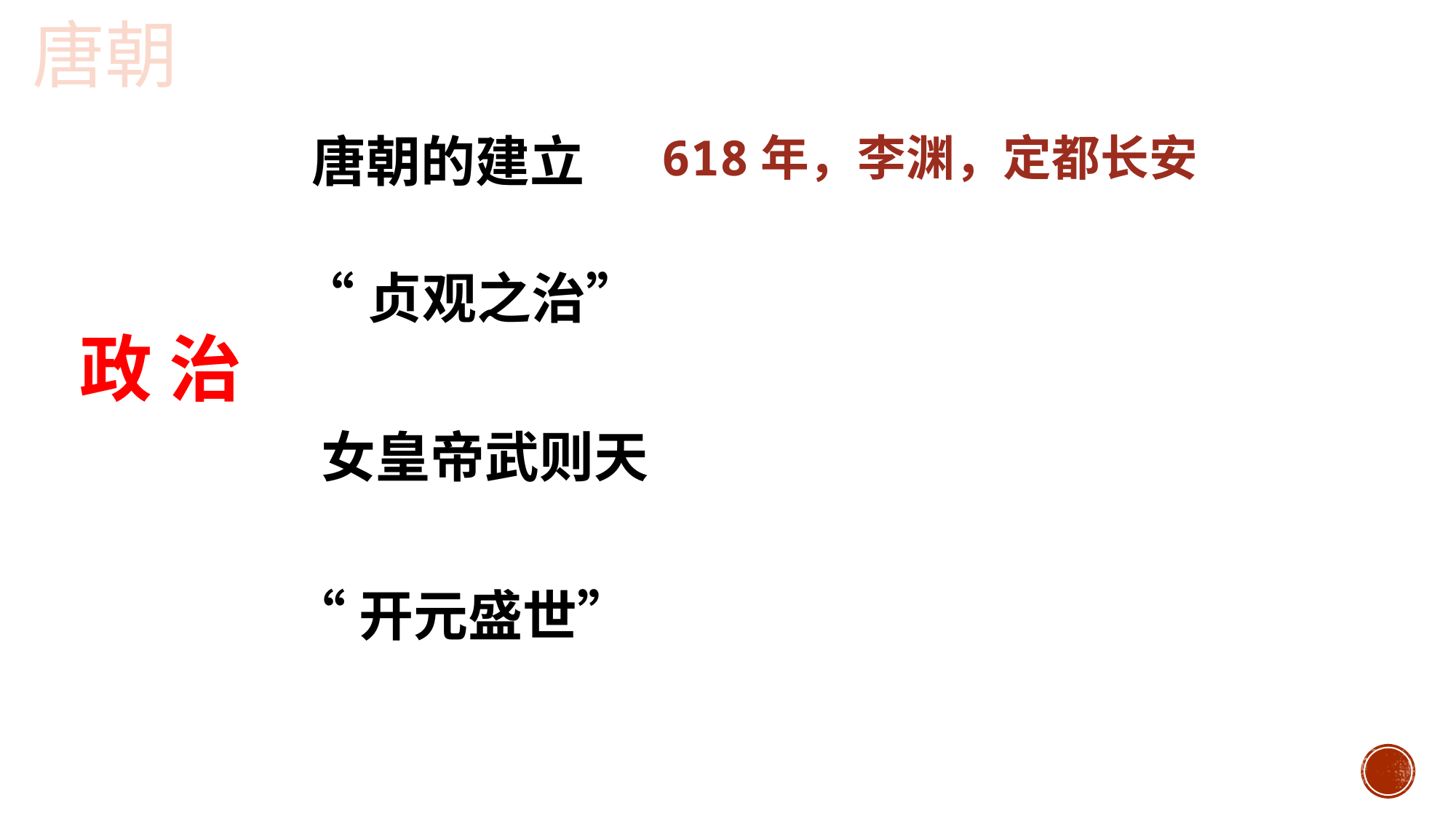

唐朝
唐朝的建立
618年，李渊，定都长安
“贞观之治”
政 治
女皇帝武则天
“开元盛世”